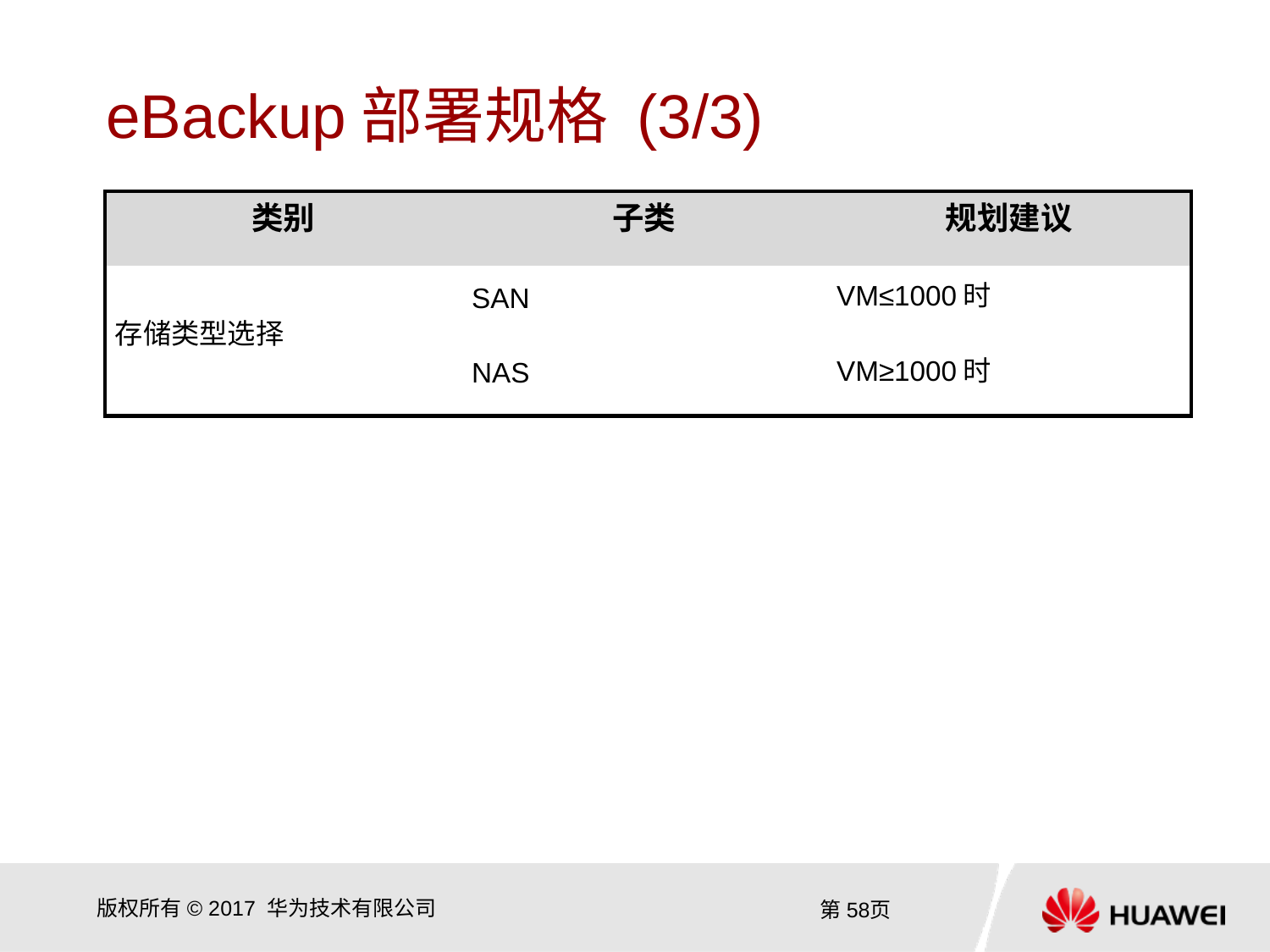

# eBackup部署规格 (3/3)
| 类别 | 子类 | 规划建议 |
| --- | --- | --- |
| 存储类型选择 | SAN | VM≤1000时 |
|  | NAS | VM≥1000时 |